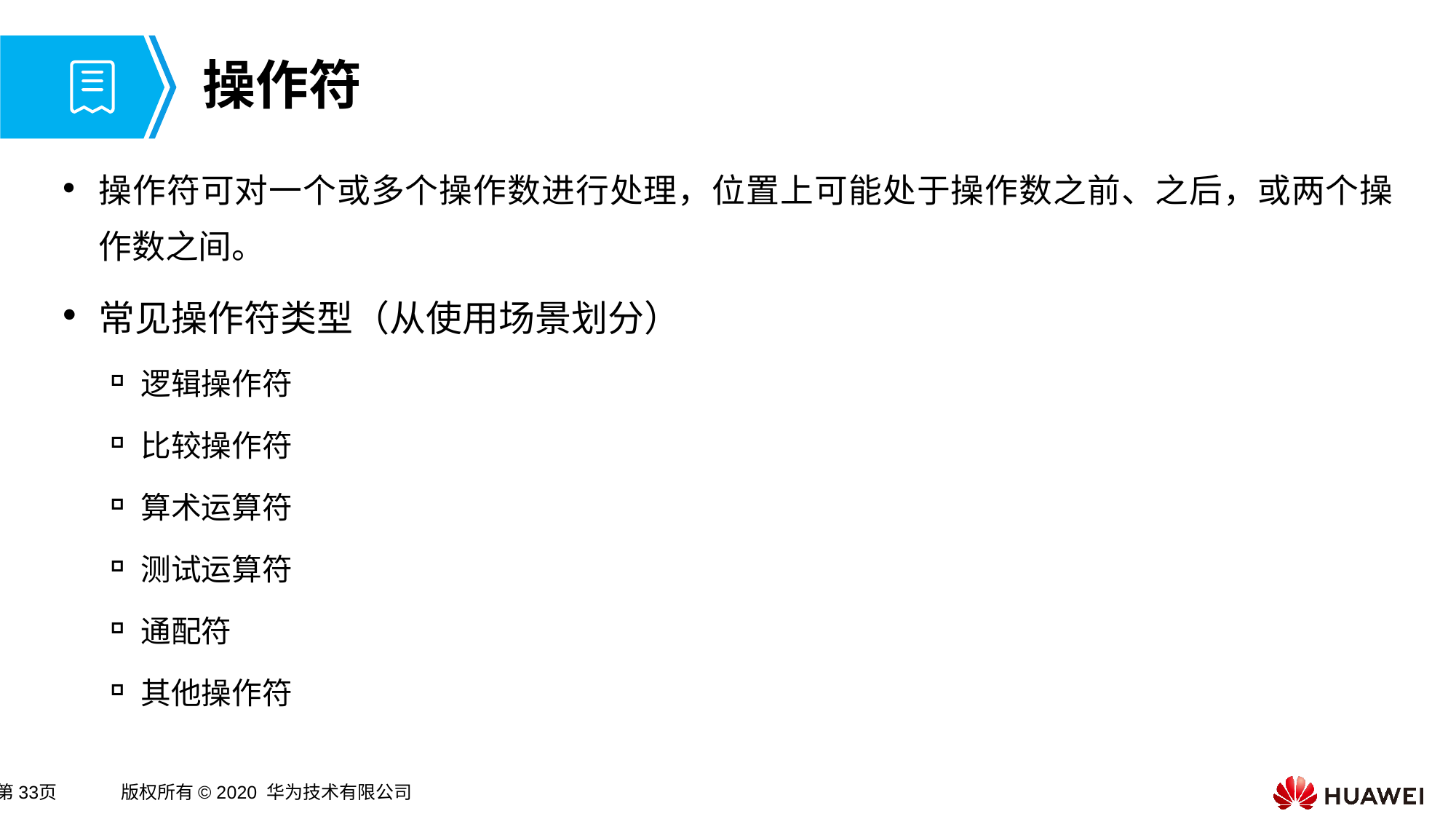

# 操作符
操作符可对一个或多个操作数进行处理，位置上可能处于操作数之前、之后，或两个操作数之间。
常见操作符类型（从使用场景划分）
逻辑操作符
比较操作符
算术运算符
测试运算符
通配符
其他操作符